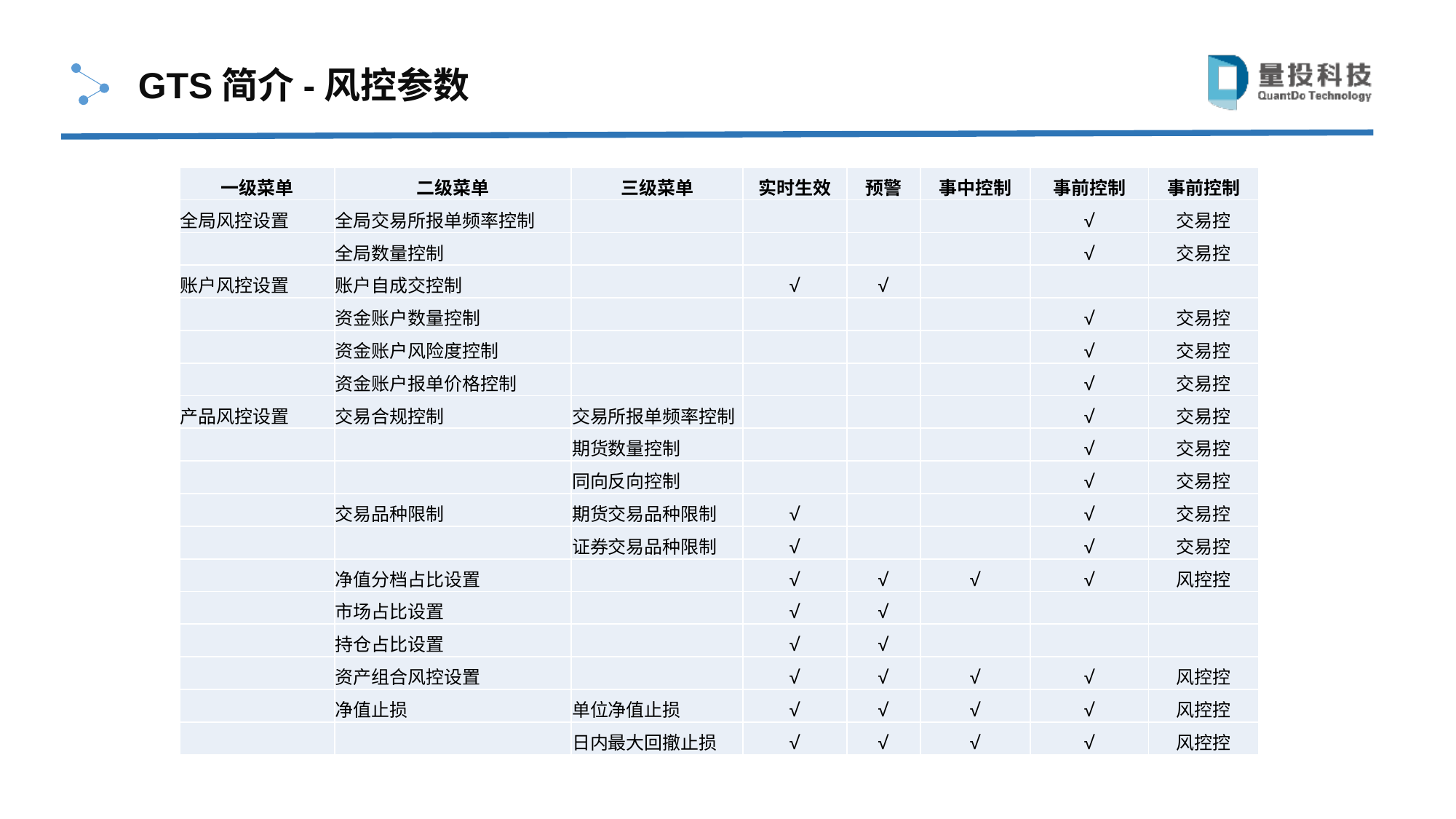

GTS简介-风控参数
| 一级菜单 | 二级菜单 | 三级菜单 | 实时生效 | 预警 | 事中控制 | 事前控制 | 事前控制 |
| --- | --- | --- | --- | --- | --- | --- | --- |
| 全局风控设置 | 全局交易所报单频率控制 |  |  |  |  | √ | 交易控 |
|  | 全局数量控制 |  |  |  |  | √ | 交易控 |
| 账户风控设置 | 账户自成交控制 |  | √ | √ |  |  |  |
|  | 资金账户数量控制 |  |  |  |  | √ | 交易控 |
|  | 资金账户风险度控制 |  |  |  |  | √ | 交易控 |
|  | 资金账户报单价格控制 |  |  |  |  | √ | 交易控 |
| 产品风控设置 | 交易合规控制 | 交易所报单频率控制 |  |  |  | √ | 交易控 |
|  |  | 期货数量控制 |  |  |  | √ | 交易控 |
|  |  | 同向反向控制 |  |  |  | √ | 交易控 |
|  | 交易品种限制 | 期货交易品种限制 | √ |  |  | √ | 交易控 |
|  |  | 证券交易品种限制 | √ |  |  | √ | 交易控 |
|  | 净值分档占比设置 |  | √ | √ | √ | √ | 风控控 |
|  | 市场占比设置 |  | √ | √ |  |  |  |
|  | 持仓占比设置 |  | √ | √ |  |  |  |
|  | 资产组合风控设置 |  | √ | √ | √ | √ | 风控控 |
|  | 净值止损 | 单位净值止损 | √ | √ | √ | √ | 风控控 |
|  |  | 日内最大回撤止损 | √ | √ | √ | √ | 风控控 |